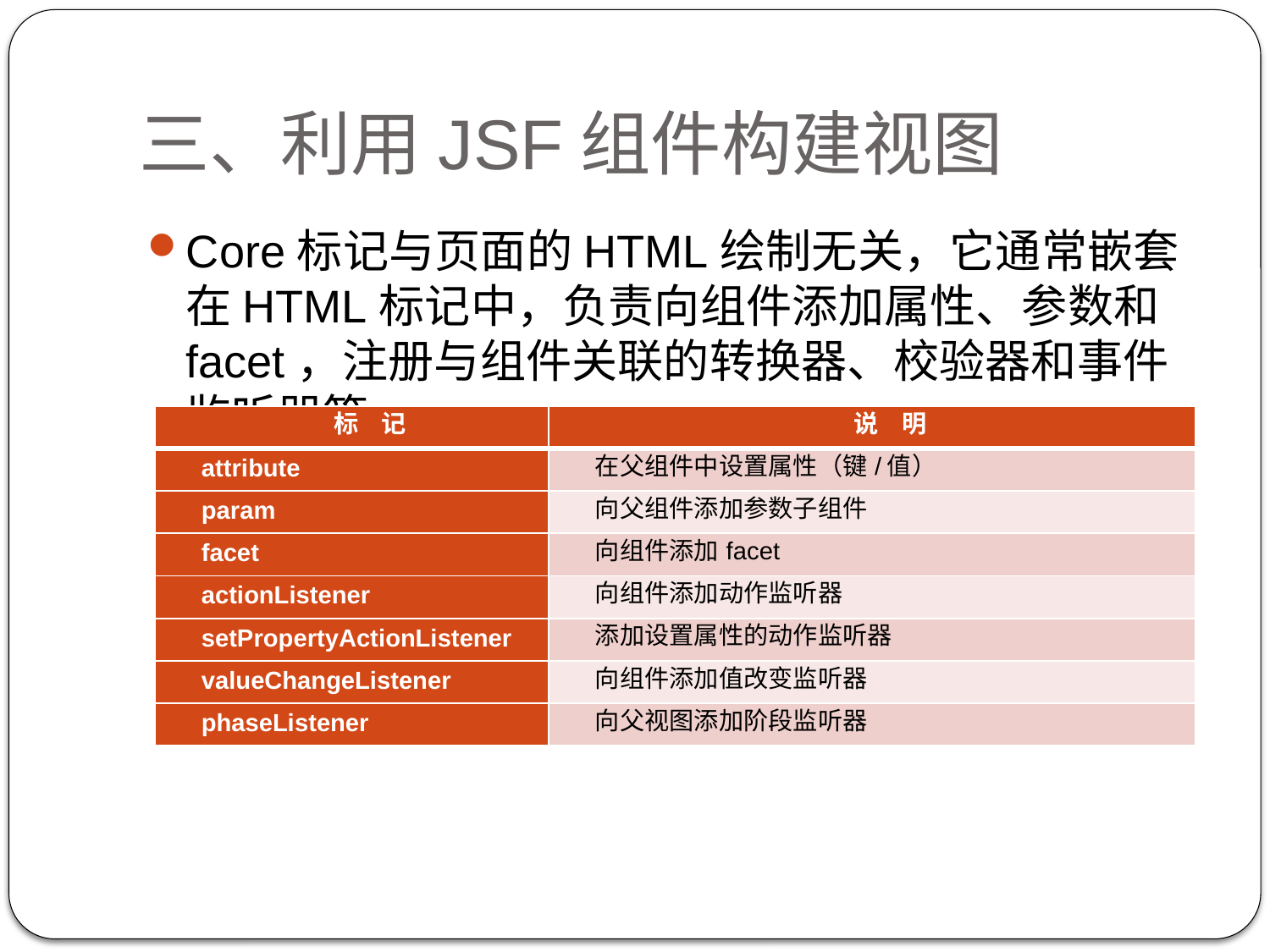

# 三、利用JSF组件构建视图
Core标记与页面的HTML绘制无关，它通常嵌套在HTML标记中，负责向组件添加属性、参数和facet，注册与组件关联的转换器、校验器和事件监听器等。
| 标 记 | 说 明 |
| --- | --- |
| attribute | 在父组件中设置属性（键/值） |
| param | 向父组件添加参数子组件 |
| facet | 向组件添加facet |
| actionListener | 向组件添加动作监听器 |
| setPropertyActionListener | 添加设置属性的动作监听器 |
| valueChangeListener | 向组件添加值改变监听器 |
| phaseListener | 向父视图添加阶段监听器 |